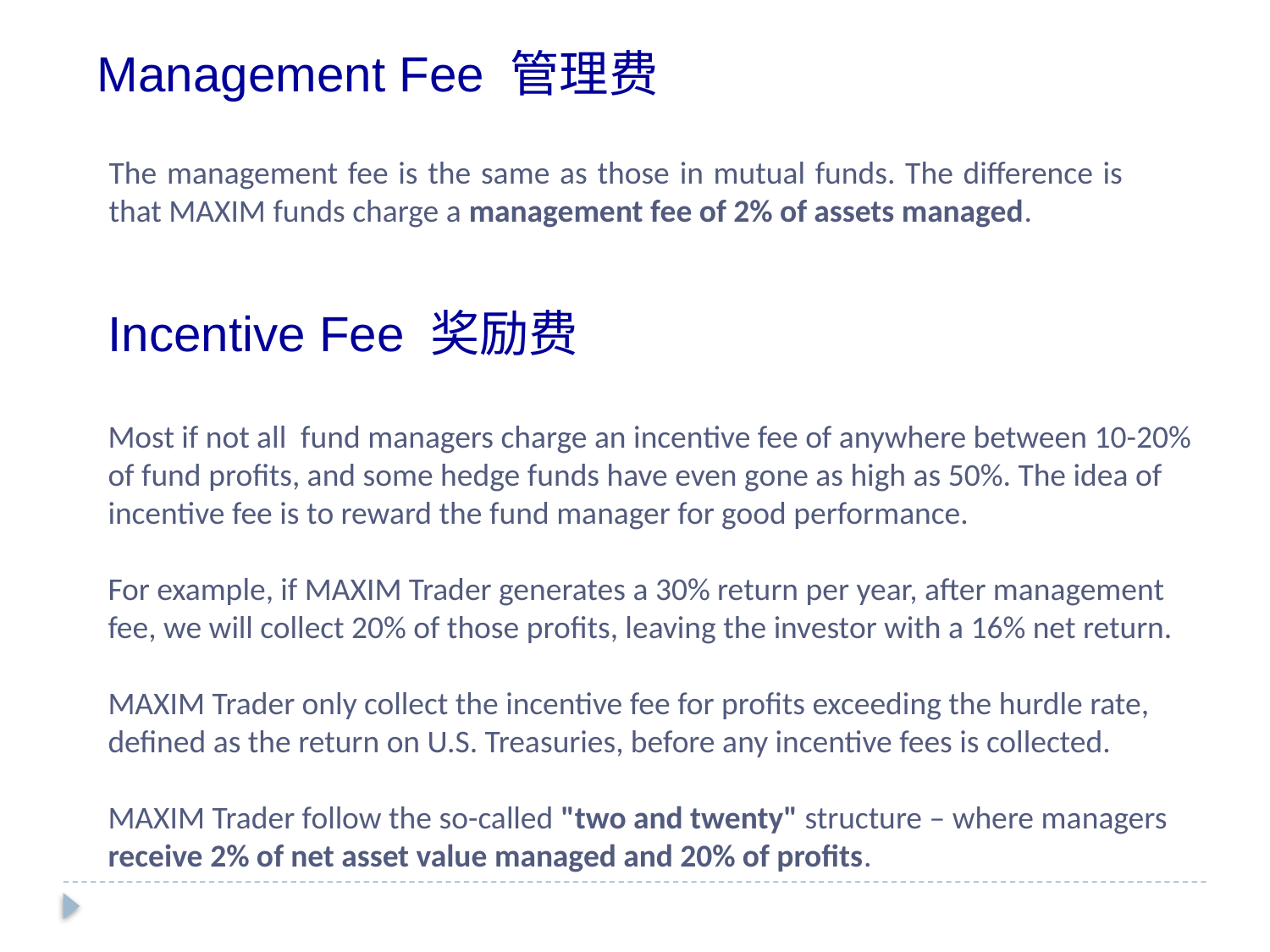

Management Fee 管理费
The management fee is the same as those in mutual funds. The difference is that MAXIM funds charge a management fee of 2% of assets managed.

Incentive Fee 奖励费
Most if not all  fund managers charge an incentive fee of anywhere between 10-20% of fund profits, and some hedge funds have even gone as high as 50%. The idea of incentive fee is to reward the fund manager for good performance.

For example, if MAXIM Trader generates a 30% return per year, after management fee, we will collect 20% of those profits, leaving the investor with a 16% net return.

MAXIM Trader only collect the incentive fee for profits exceeding the hurdle rate, defined as the return on U.S. Treasuries, before any incentive fees is collected.

MAXIM Trader follow the so-called "two and twenty" structure – where managers receive 2% of net asset value managed and 20% of profits.